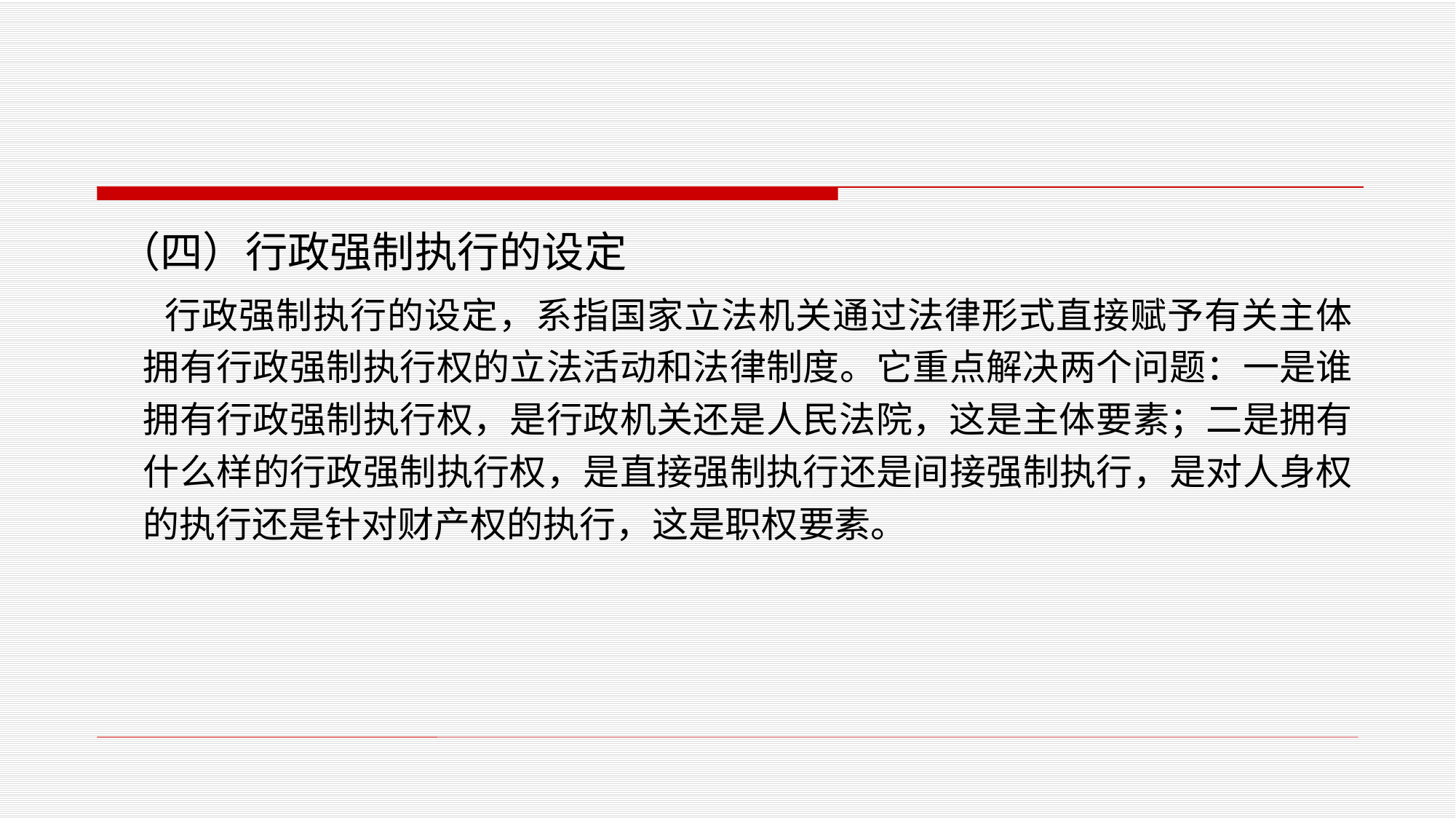

#
 （四）行政强制执行的设定
      行政强制执行的设定，系指国家立法机关通过法律形式直接赋予有关主体拥有行政强制执行权的立法活动和法律制度。它重点解决两个问题：一是谁拥有行政强制执行权，是行政机关还是人民法院，这是主体要素；二是拥有什么样的行政强制执行权，是直接强制执行还是间接强制执行，是对人身权的执行还是针对财产权的执行，这是职权要素。